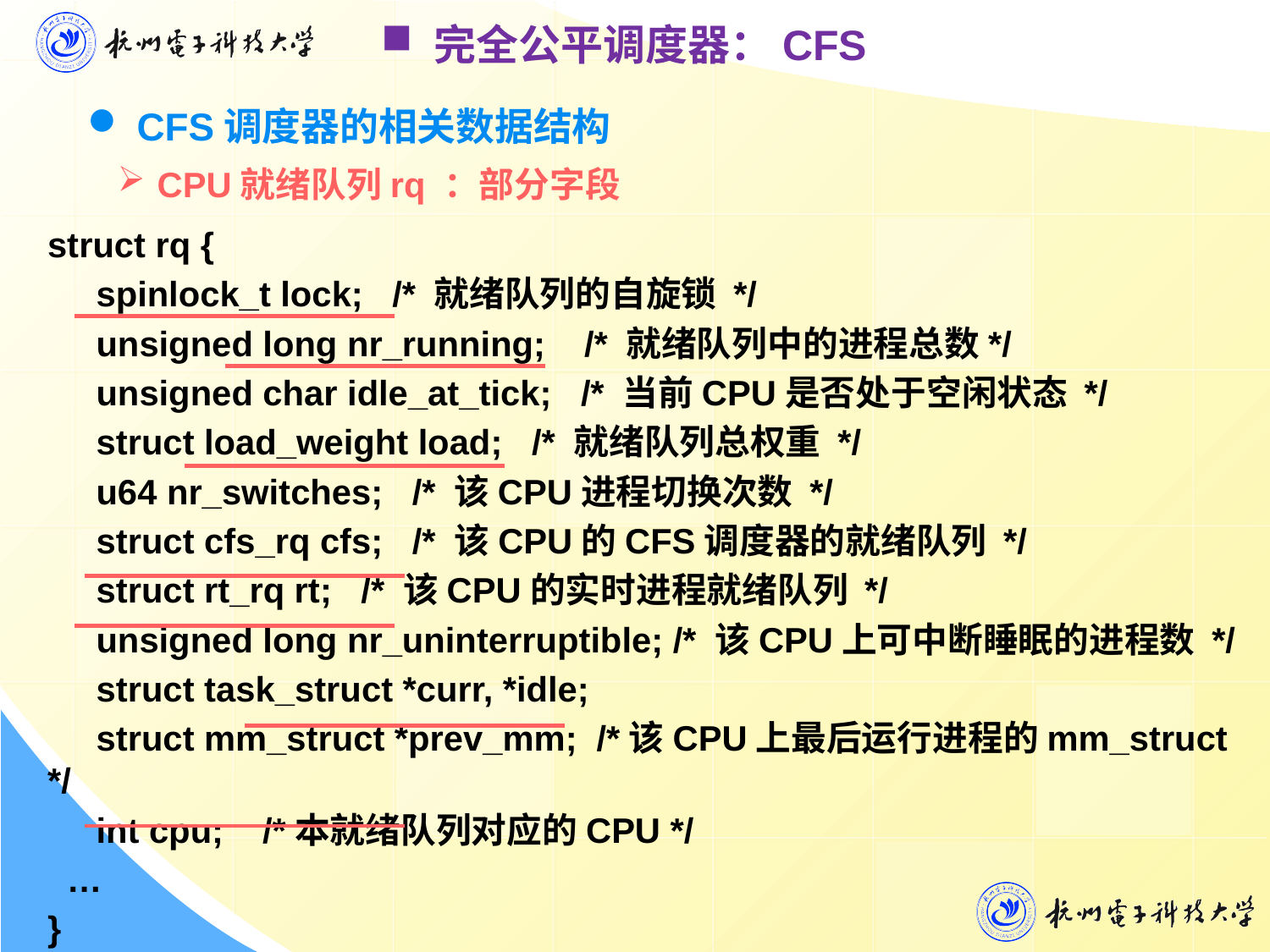

完全公平调度器：CFS
 CFS调度器的相关数据结构
 CPU就绪队列rq ：部分字段
struct rq {
     spinlock_t lock;   /* 就绪队列的自旋锁 */
     unsigned long nr_running;    /* 就绪队列中的进程总数*/
     unsigned char idle_at_tick;   /* 当前CPU是否处于空闲状态 */
     struct load_weight load;   /* 就绪队列总权重 */
     u64 nr_switches;   /* 该CPU进程切换次数 */
     struct cfs_rq cfs;   /* 该CPU的CFS调度器的就绪队列 */
     struct rt_rq rt;   /* 该CPU的实时进程就绪队列 */
     unsigned long nr_uninterruptible; /* 该CPU上可中断睡眠的进程数 */
     struct task_struct *curr, *idle;
     struct mm_struct *prev_mm;  /*该CPU上最后运行进程的mm_struct */
     int cpu;    /*本就绪队列对应的CPU */
  …
}